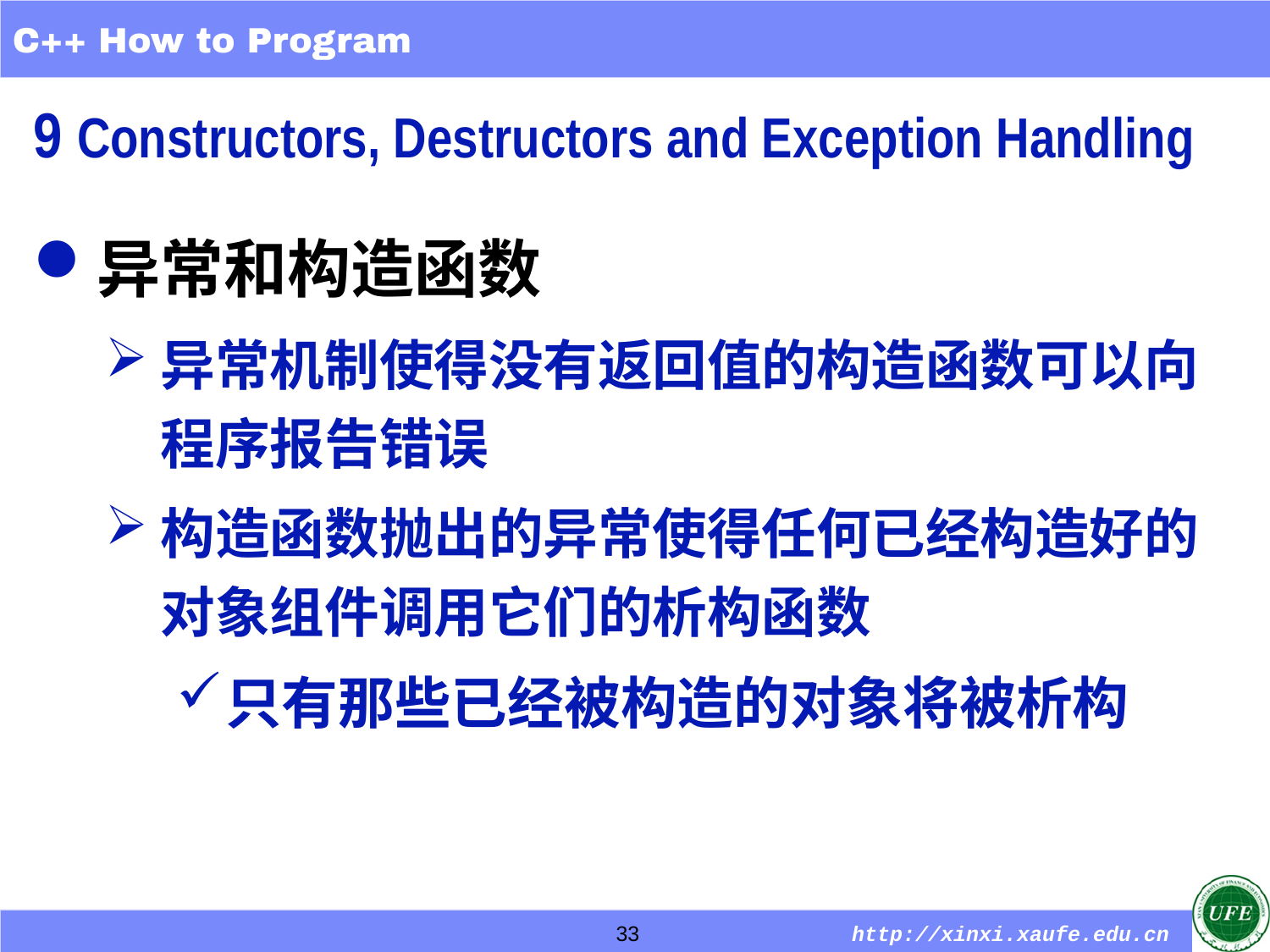

9 Constructors, Destructors and Exception Handling
异常和构造函数
异常机制使得没有返回值的构造函数可以向程序报告错误
构造函数抛出的异常使得任何已经构造好的对象组件调用它们的析构函数
只有那些已经被构造的对象将被析构
33